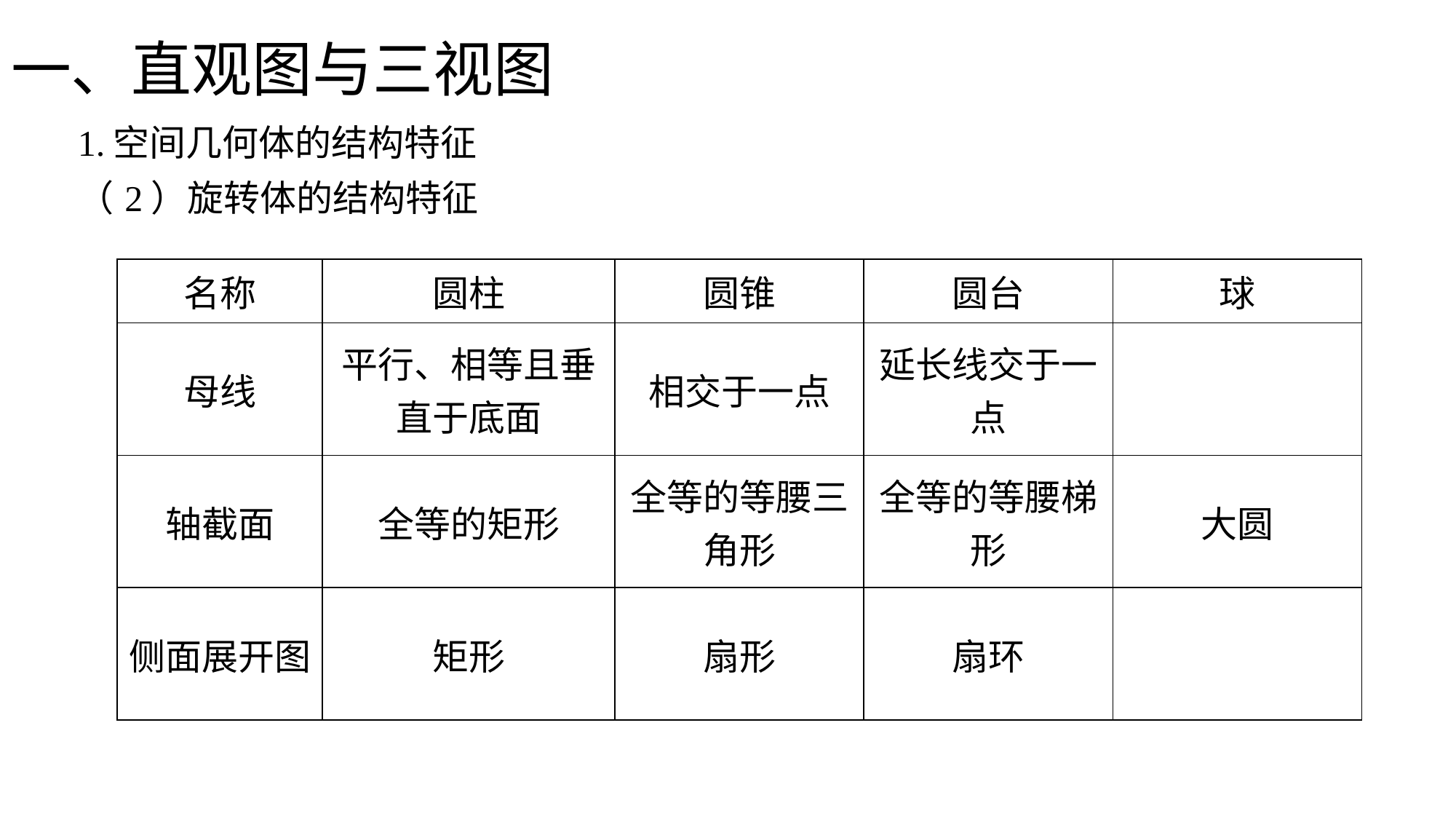

一、直观图与三视图
1.空间几何体的结构特征
（2）旋转体的结构特征
| 名称 | 圆柱 | 圆锥 | 圆台 | 球 |
| --- | --- | --- | --- | --- |
| 母线 | 平行、相等且垂直于底面 | 相交于一点 | 延长线交于一点 |  |
| 轴截面 | 全等的矩形 | 全等的等腰三角形 | 全等的等腰梯形 | 大圆 |
| 侧面展开图 | 矩形 | 扇形 | 扇环 |  |